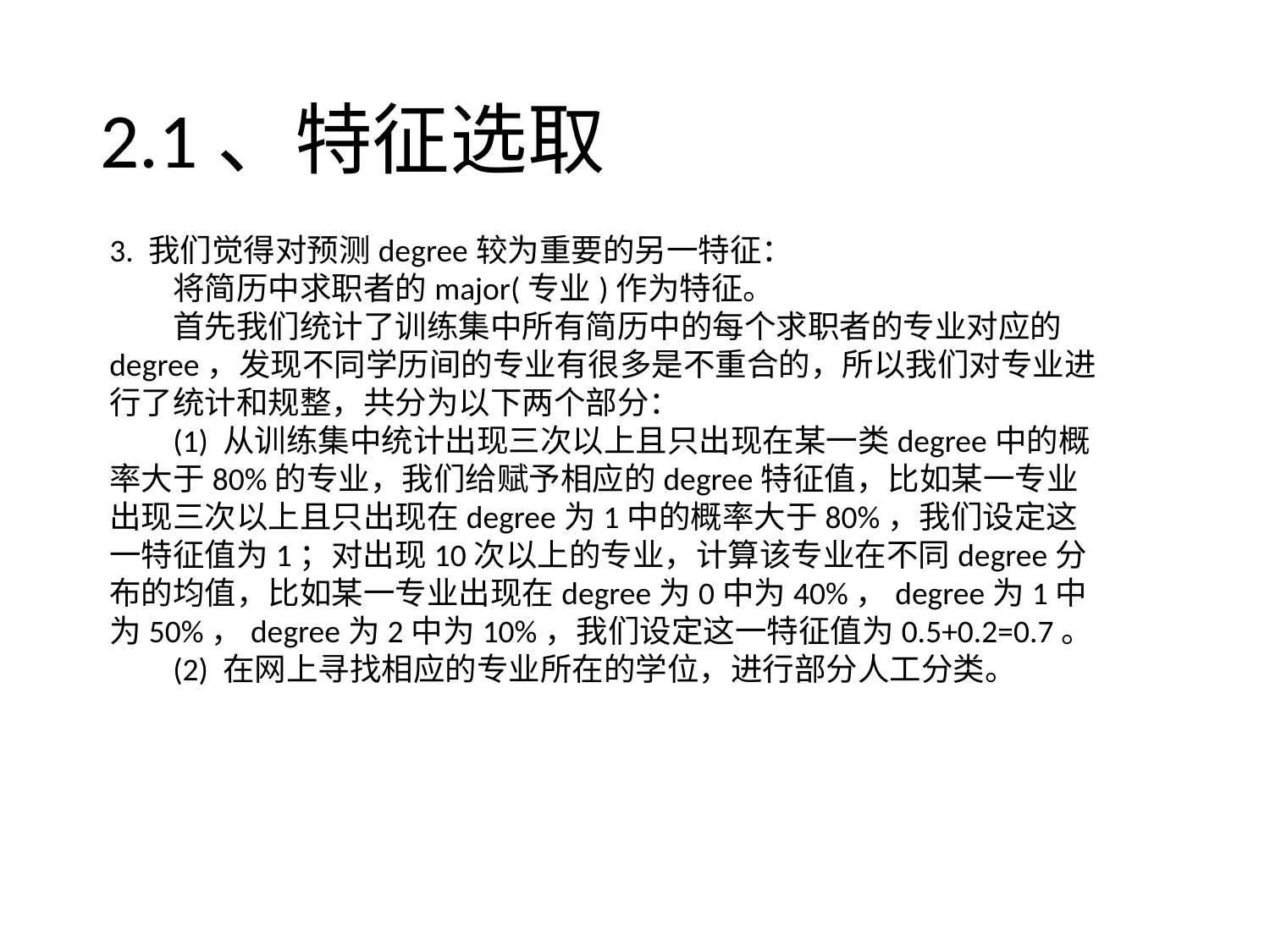

# 2.1、特征选取
3. 我们觉得对预测degree较为重要的另一特征：
将简历中求职者的major(专业)作为特征。
首先我们统计了训练集中所有简历中的每个求职者的专业对应的degree，发现不同学历间的专业有很多是不重合的，所以我们对专业进行了统计和规整，共分为以下两个部分：
(1) 从训练集中统计出现三次以上且只出现在某一类degree中的概率大于80%的专业，我们给赋予相应的degree特征值，比如某一专业出现三次以上且只出现在degree为1中的概率大于80%，我们设定这一特征值为1；对出现10次以上的专业，计算该专业在不同degree分布的均值，比如某一专业出现在degree为0中为40%，degree为1中为50%，degree为2中为10%，我们设定这一特征值为0.5+0.2=0.7。
(2) 在网上寻找相应的专业所在的学位，进行部分人工分类。